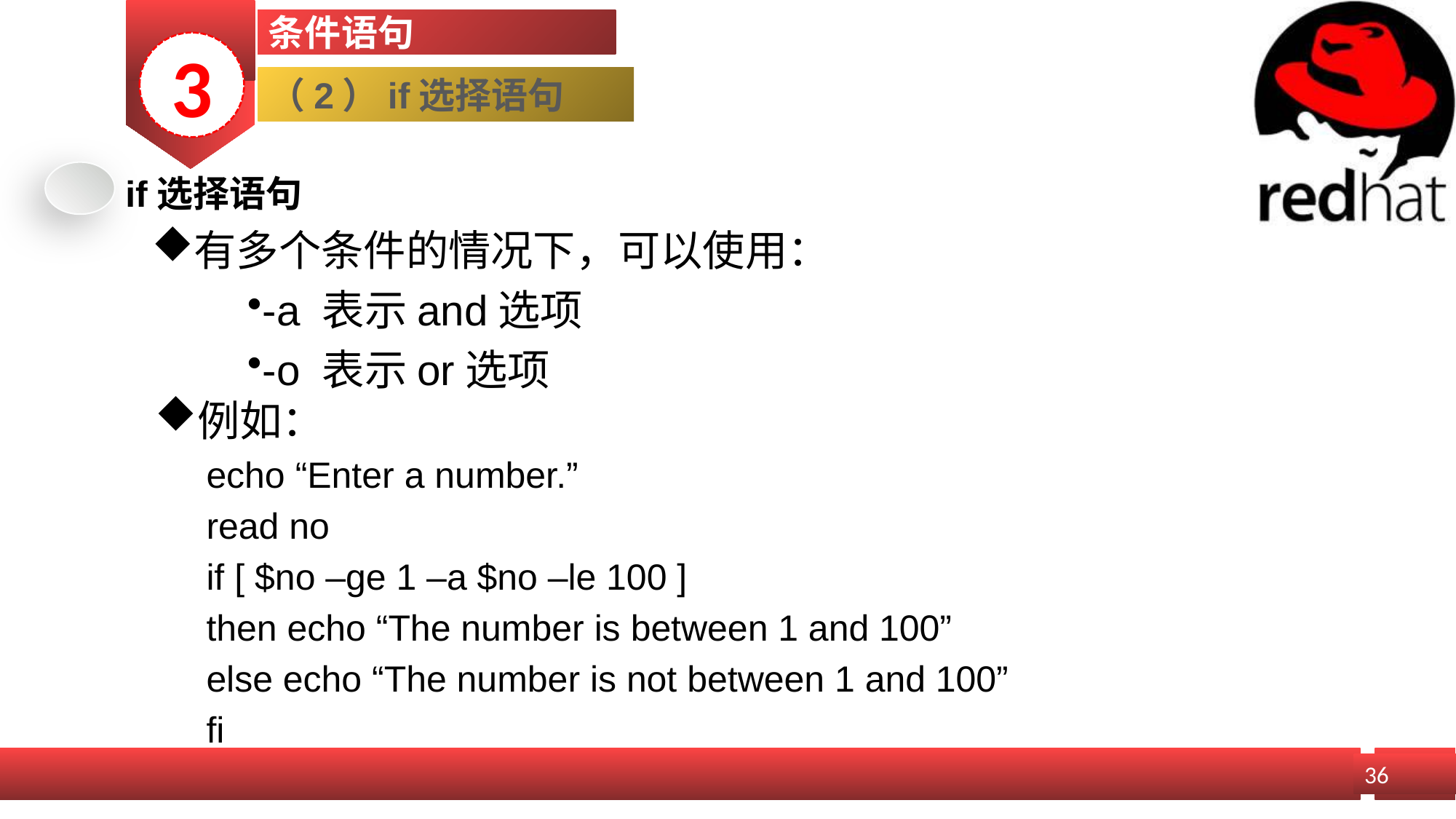

条件语句
3
（2）if选择语句

if选择语句
有多个条件的情况下，可以使用：
-a 表示and选项
-o 表示or选项
例如：
echo “Enter a number.”
read no
if [ $no –ge 1 –a $no –le 100 ]
then echo “The number is between 1 and 100”
else echo “The number is not between 1 and 100”
fi